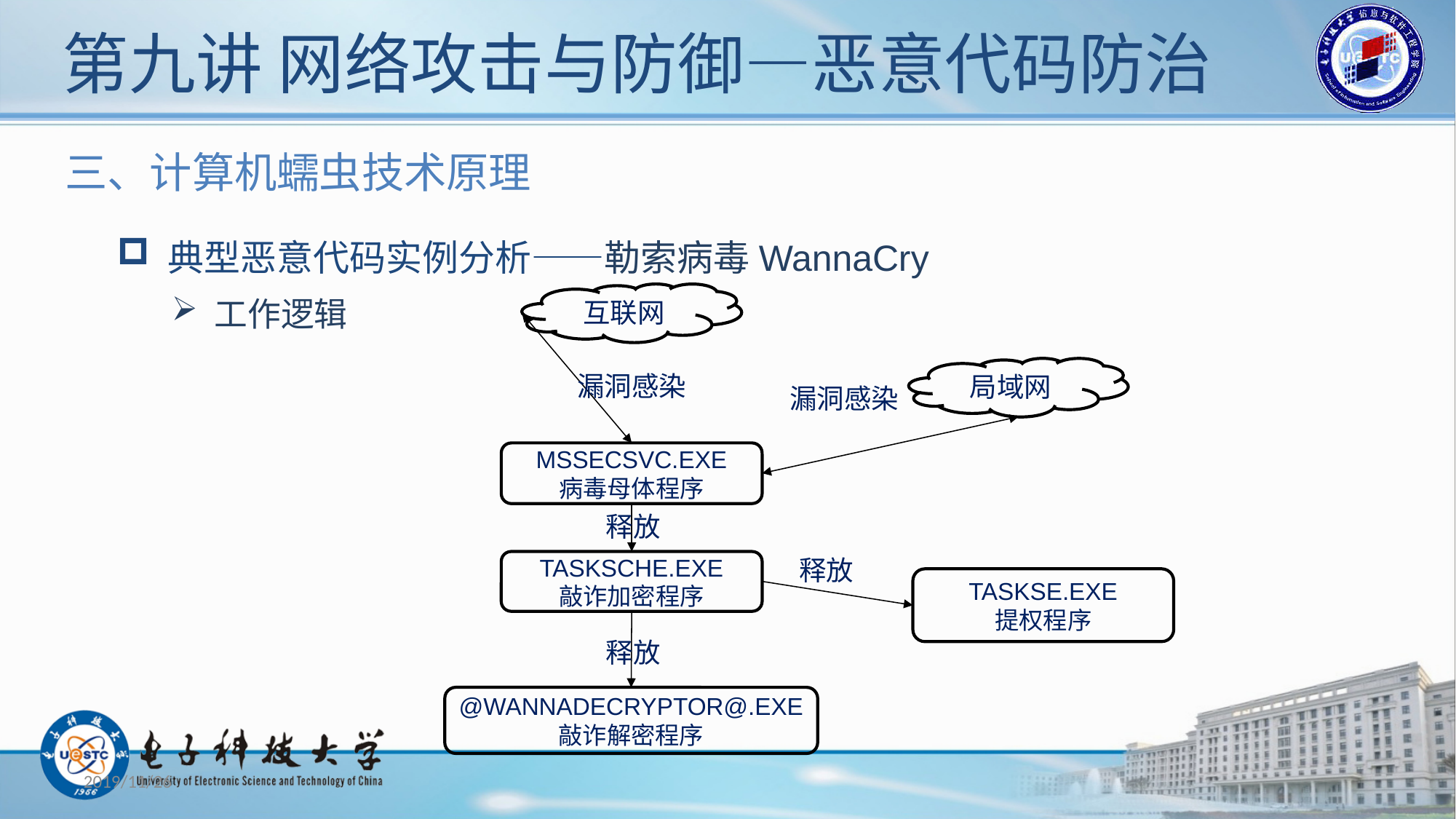

# 第九讲 网络攻击与防御—恶意代码防治
三、计算机蠕虫技术原理
 典型恶意代码实例分析——勒索病毒WannaCry
 工作逻辑

互联网
局域网
漏洞感染
漏洞感染
MSSECSVC.EXE
病毒母体程序
释放
释放
TASKSCHE.EXE
敲诈加密程序
TASKSE.EXE
提权程序
释放
@WANNADECRYPTOR@.EXE
敲诈解密程序
2019/11/26